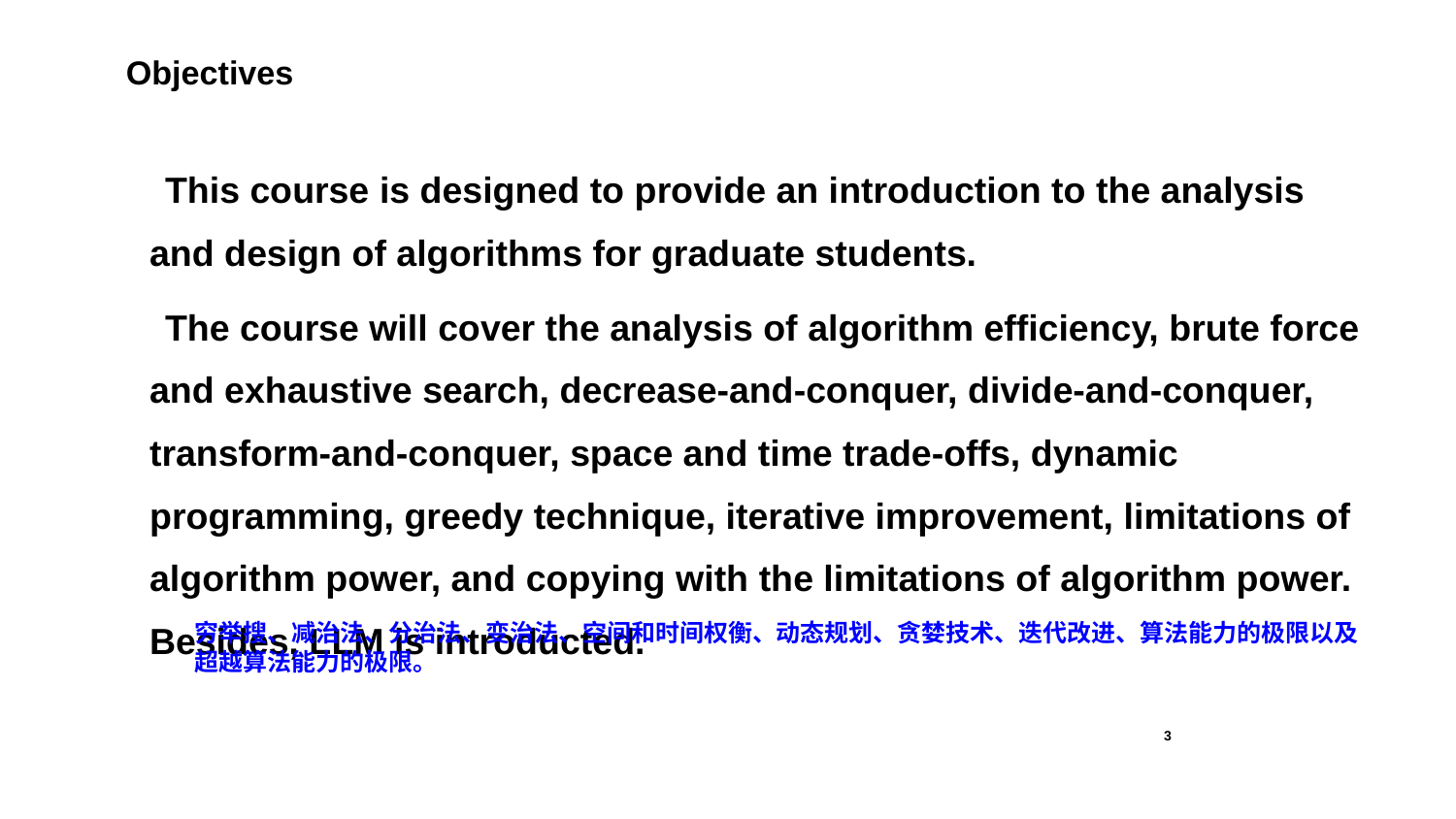

Objectives
 This course is designed to provide an introduction to the analysis and design of algorithms for graduate students.
 The course will cover the analysis of algorithm efficiency, brute force and exhaustive search, decrease-and-conquer, divide-and-conquer, transform-and-conquer, space and time trade-offs, dynamic programming, greedy technique, iterative improvement, limitations of algorithm power, and copying with the limitations of algorithm power. Besides, LLM is introducted.
穷举搜、减治法、分治法、变治法、空间和时间权衡、动态规划、贪婪技术、迭代改进、算法能力的极限以及超越算法能力的极限。
3